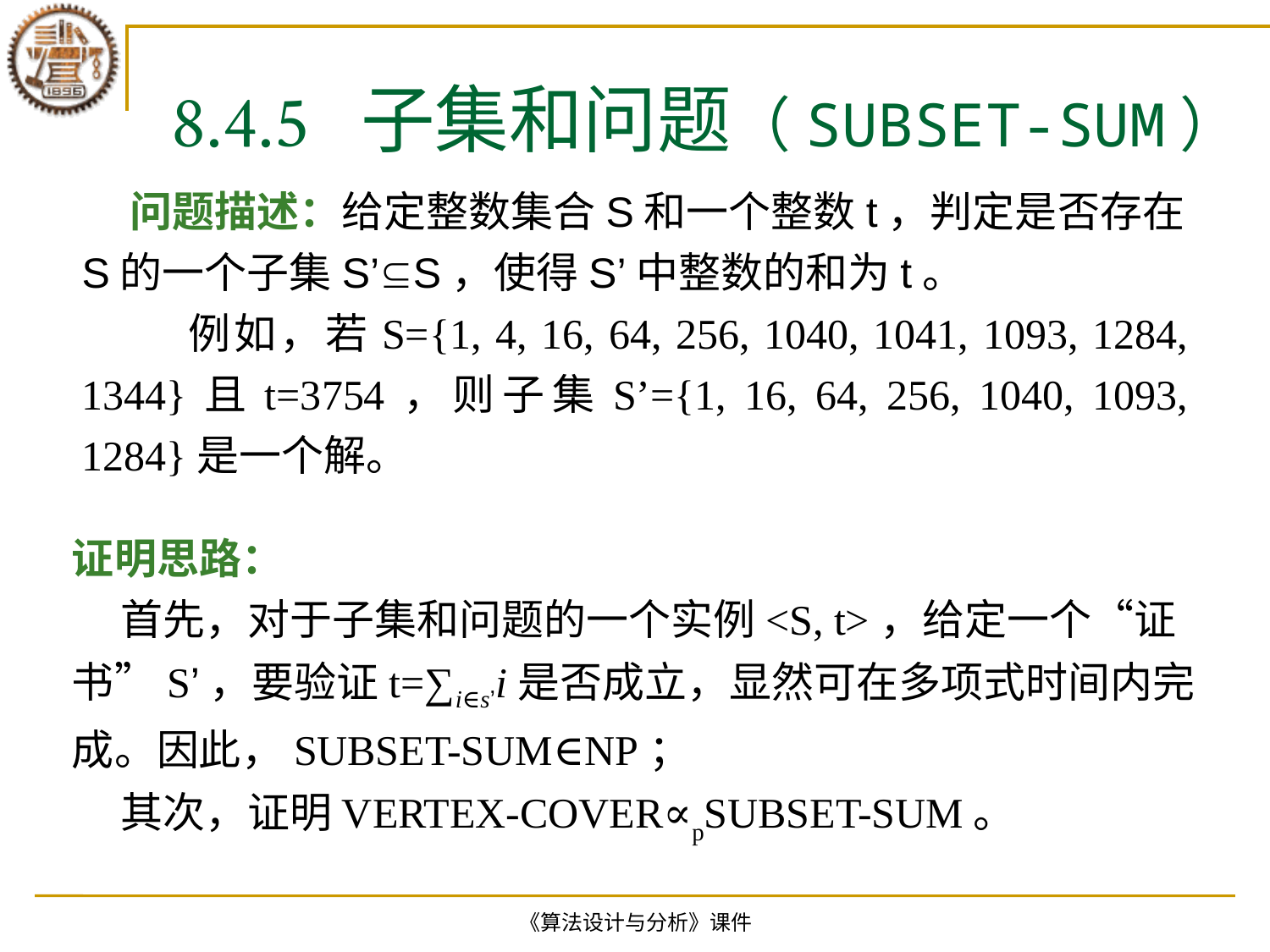

# 8.4.5  子集和问题（SUBSET-SUM）
    问题描述：给定整数集合S和一个整数t，判定是否存在S的一个子集S’⊆S，使得S’中整数的和为t。
       例如，若S={1, 4, 16, 64, 256, 1040, 1041, 1093, 1284, 1344}且t=3754，则子集S’={1, 16, 64, 256, 1040, 1093, 1284}是一个解。
证明思路：
    首先，对于子集和问题的一个实例<S, t>，给定一个“证书”S’，要验证t=∑i∈s’i是否成立，显然可在多项式时间内完成。因此，SUBSET-SUM∈NP；
    其次，证明VERTEX-COVER∝pSUBSET-SUM。

《算法设计与分析》课件
55